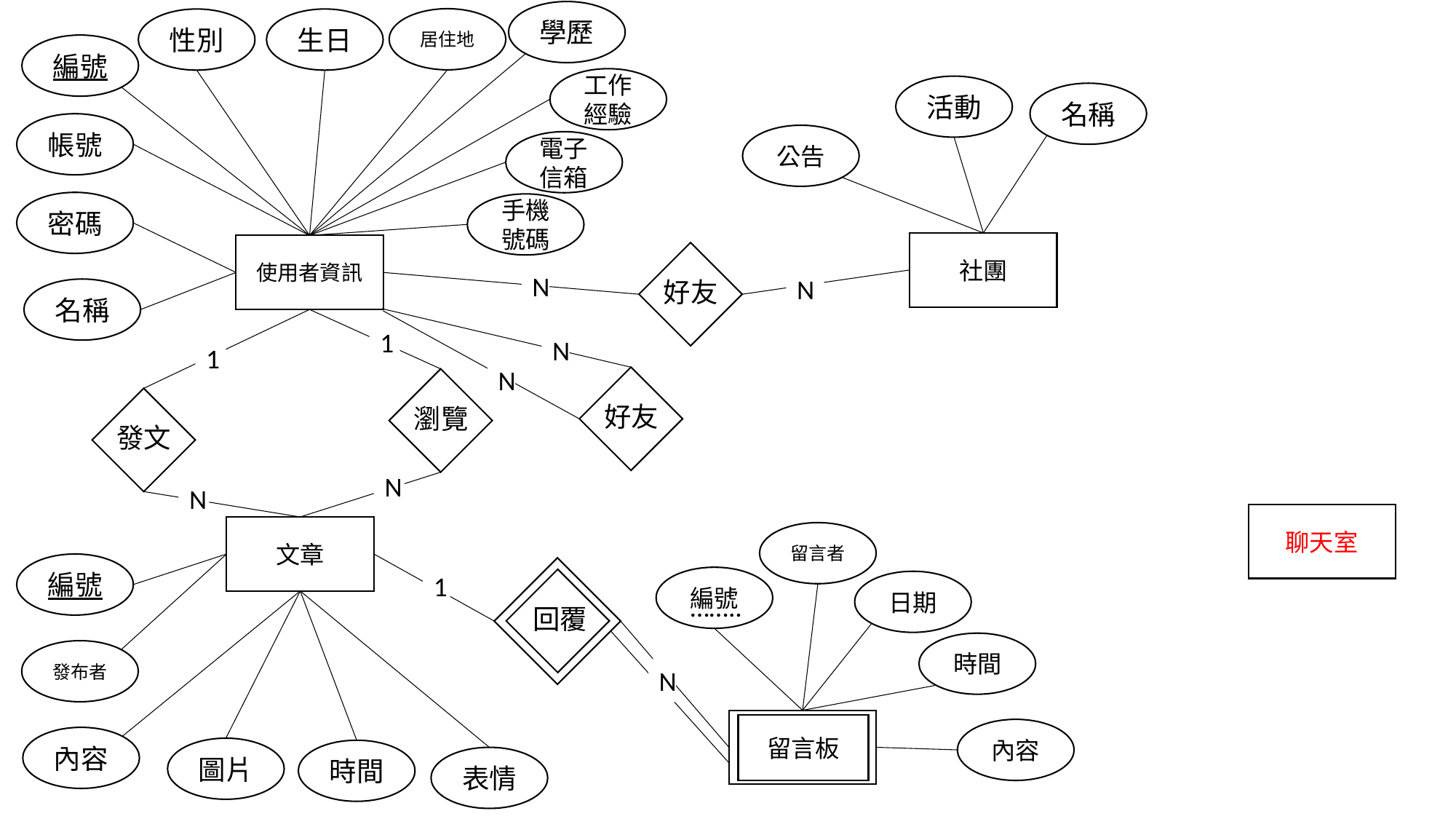

學歷
居住地
性別
生日
編號
工作經驗
活動
名稱
帳號
公告
電子信箱
密碼
手機號碼
社團
使用者資訊

好友
N
N
名稱
1
1
N
N

好友

瀏覽

發文
N
N
聊天室
文章
留言者
編號
1

回覆
編號
……..
日期
N
時間
發布者

留言板
內容
內容
圖片
時間
表情